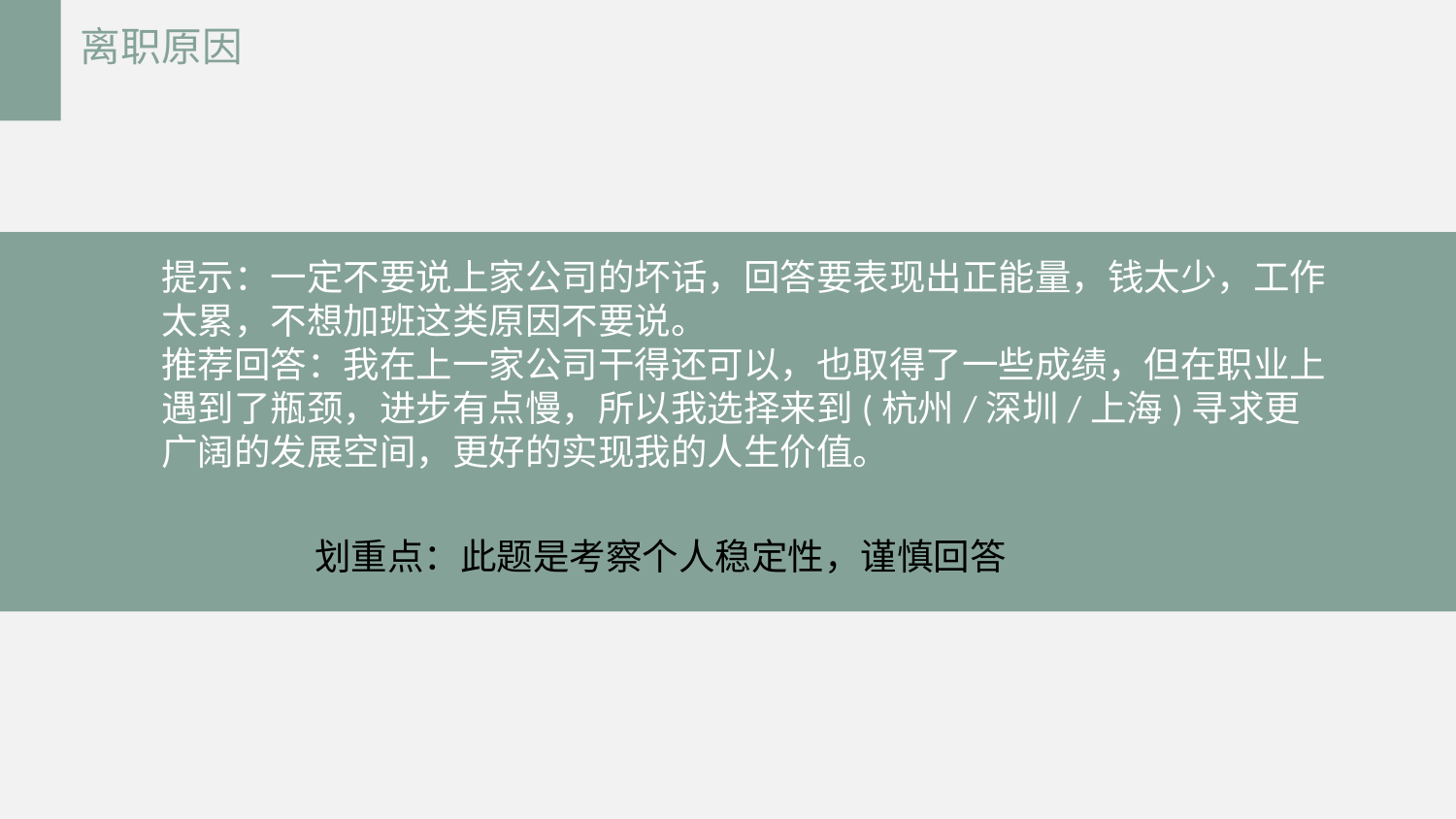

离职原因
提示：一定不要说上家公司的坏话，回答要表现出正能量，钱太少，工作太累，不想加班这类原因不要说。
推荐回答：我在上一家公司干得还可以，也取得了一些成绩，但在职业上遇到了瓶颈，进步有点慢，所以我选择来到(杭州/深圳/上海)寻求更广阔的发展空间，更好的实现我的人生价值。
划重点：此题是考察个人稳定性，谨慎回答